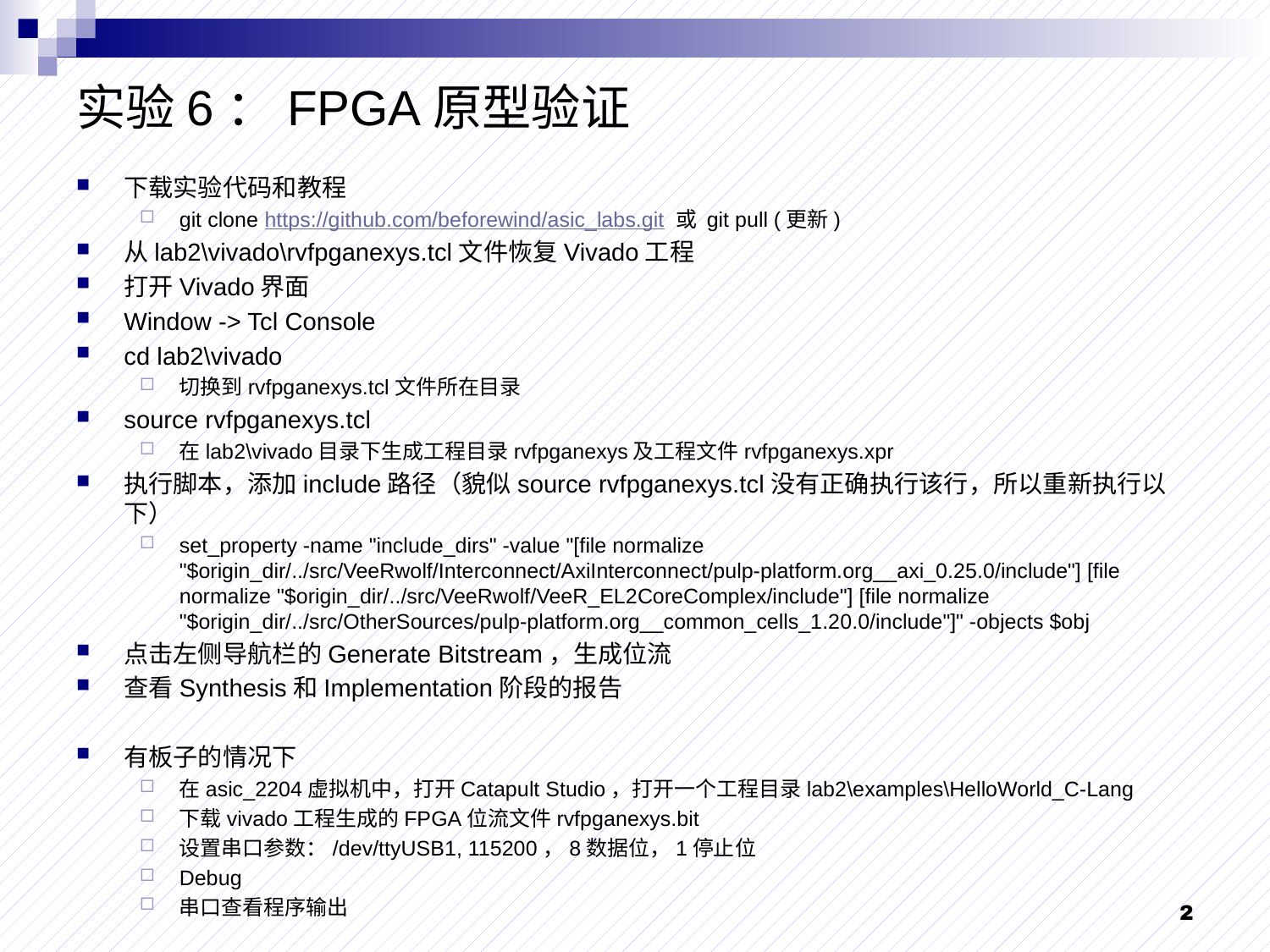

# 实验6：FPGA原型验证
下载实验代码和教程
git clone https://github.com/beforewind/asic_labs.git 或 git pull (更新)
从lab2\vivado\rvfpganexys.tcl文件恢复Vivado工程
打开Vivado界面
Window -> Tcl Console
cd lab2\vivado
切换到rvfpganexys.tcl文件所在目录
source rvfpganexys.tcl
在lab2\vivado目录下生成工程目录rvfpganexys及工程文件rvfpganexys.xpr
执行脚本，添加include路径（貌似source rvfpganexys.tcl没有正确执行该行，所以重新执行以下）
set_property -name "include_dirs" -value "[file normalize "$origin_dir/../src/VeeRwolf/Interconnect/AxiInterconnect/pulp-platform.org__axi_0.25.0/include"] [file normalize "$origin_dir/../src/VeeRwolf/VeeR_EL2CoreComplex/include"] [file normalize "$origin_dir/../src/OtherSources/pulp-platform.org__common_cells_1.20.0/include"]" -objects $obj
点击左侧导航栏的Generate Bitstream，生成位流
查看Synthesis和Implementation阶段的报告

有板子的情况下
在asic_2204虚拟机中，打开Catapult Studio，打开一个工程目录lab2\examples\HelloWorld_C-Lang
下载vivado工程生成的FPGA位流文件rvfpganexys.bit
设置串口参数：/dev/ttyUSB1, 115200，8数据位，1停止位
Debug
串口查看程序输出
2